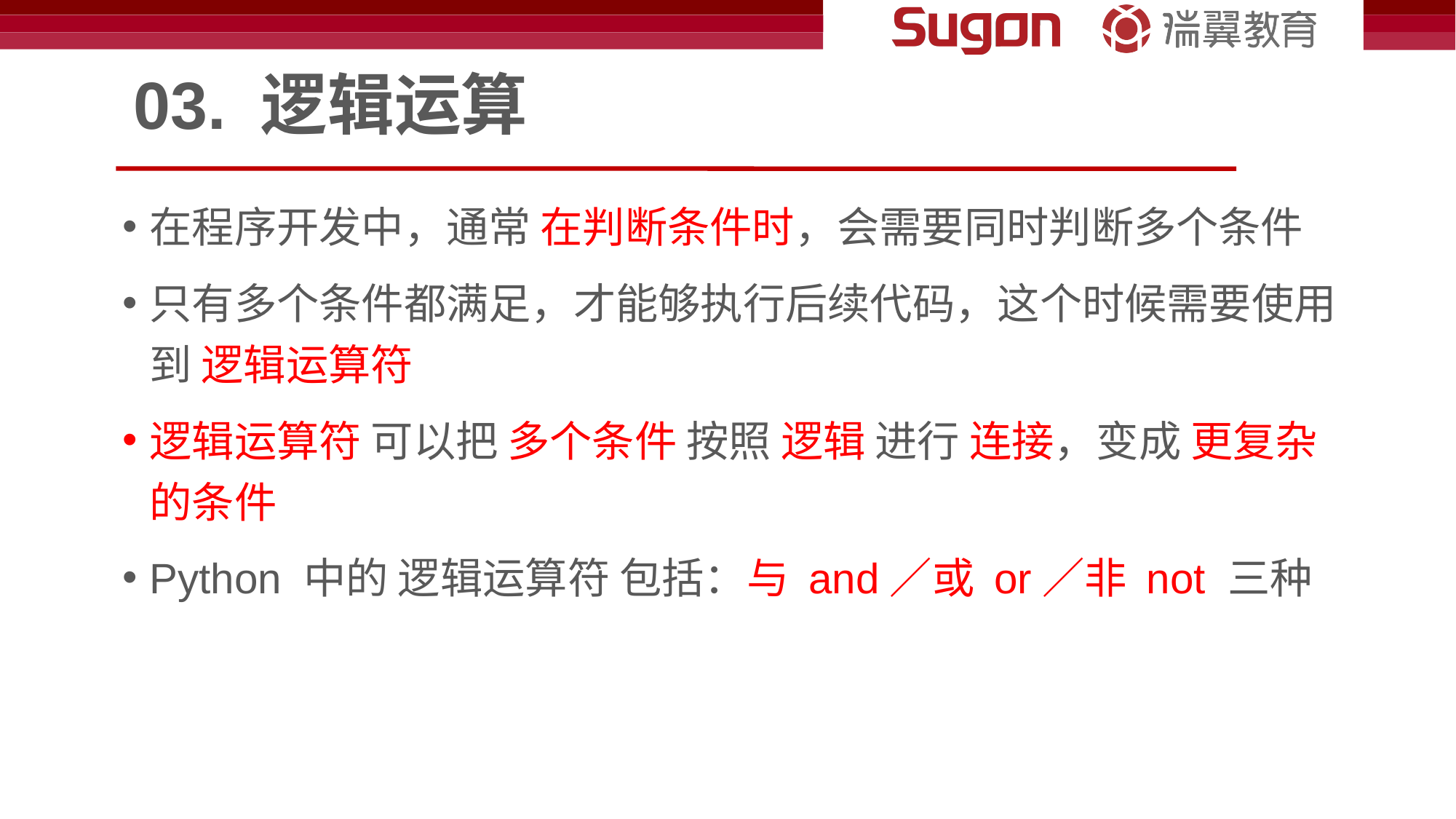

# 03. 逻辑运算
在程序开发中，通常 在判断条件时，会需要同时判断多个条件
只有多个条件都满足，才能够执行后续代码，这个时候需要使用到 逻辑运算符
逻辑运算符 可以把 多个条件 按照 逻辑 进行 连接，变成 更复杂的条件
Python 中的 逻辑运算符 包括：与 and／或 or／非 not 三种